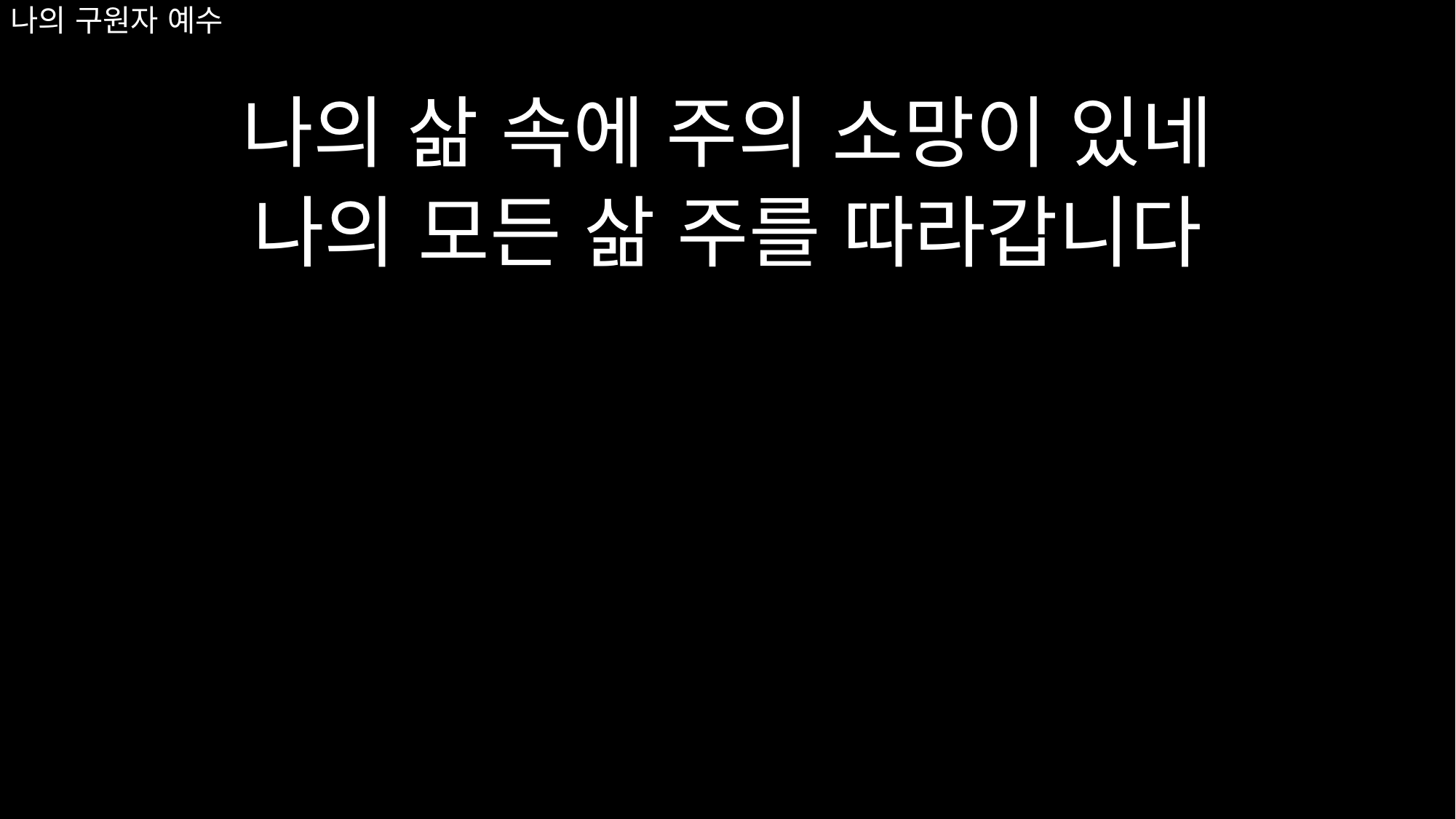

# 나의 구원자 예수
나의 삶 속에 주의 소망이 있네
나의 모든 삶 주를 따라갑니다